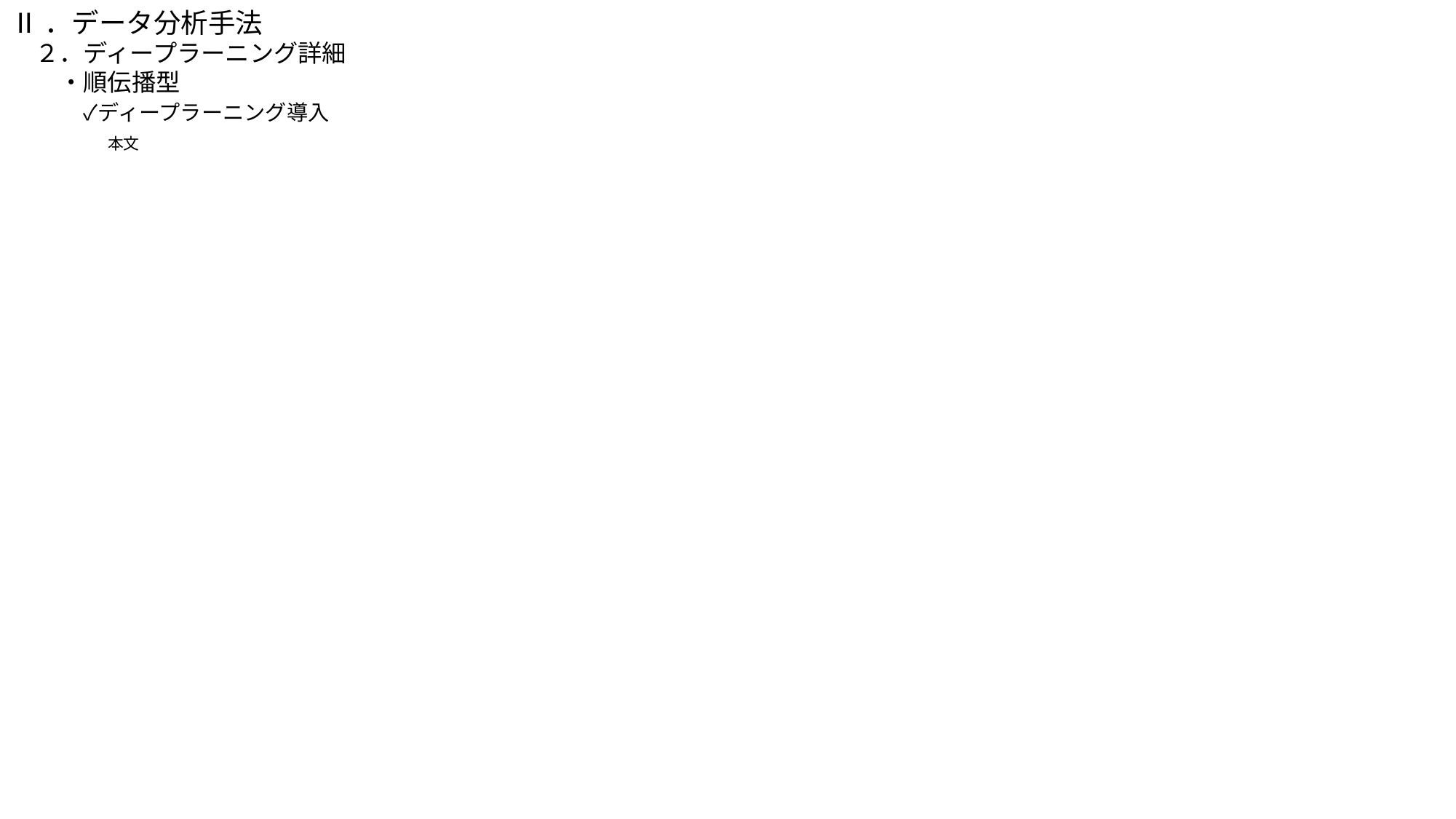

Ⅱ．データ分析手法
　２．ディープラーニング詳細
　　・順伝播型
　　　✓ディープラーニング導入
　　　　本文